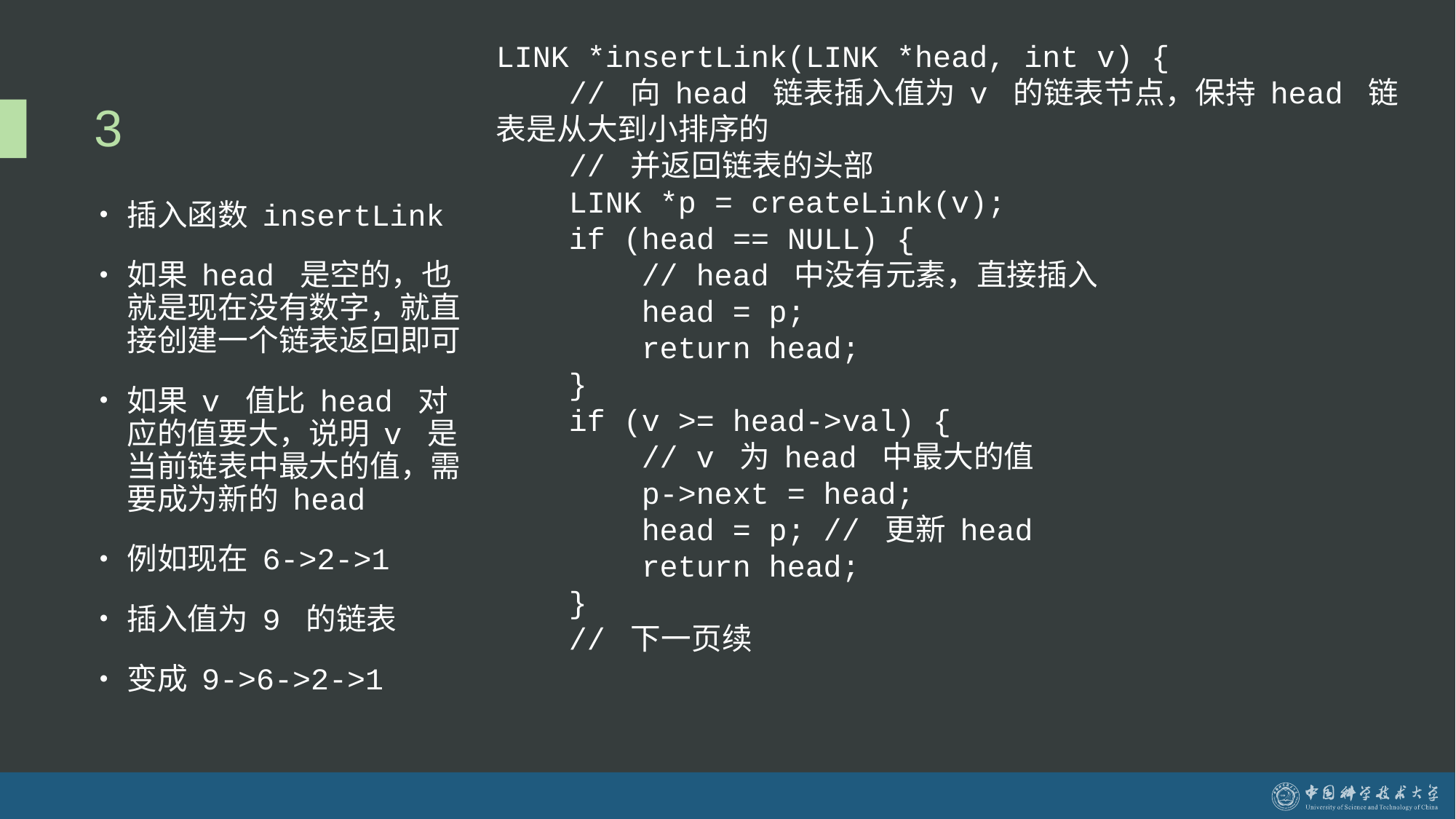

LINK *insertLink(LINK *head, int v) {
    // 向 head 链表插入值为 v 的链表节点，保持 head 链表是从大到小排序的
    // 并返回链表的头部
    LINK *p = createLink(v);
    if (head == NULL) {
        // head 中没有元素，直接插入
        head = p;
        return head;
    }
    if (v >= head->val) {
        // v 为 head 中最大的值
        p->next = head;
        head = p; // 更新 head
        return head;
    }
    // 下一页续

# 3
插入函数 insertLink
如果 head 是空的，也就是现在没有数字，就直接创建一个链表返回即可
如果 v 值比 head 对应的值要大，说明 v 是当前链表中最大的值，需要成为新的 head
例如现在 6->2->1
插入值为 9 的链表
变成 9->6->2->1